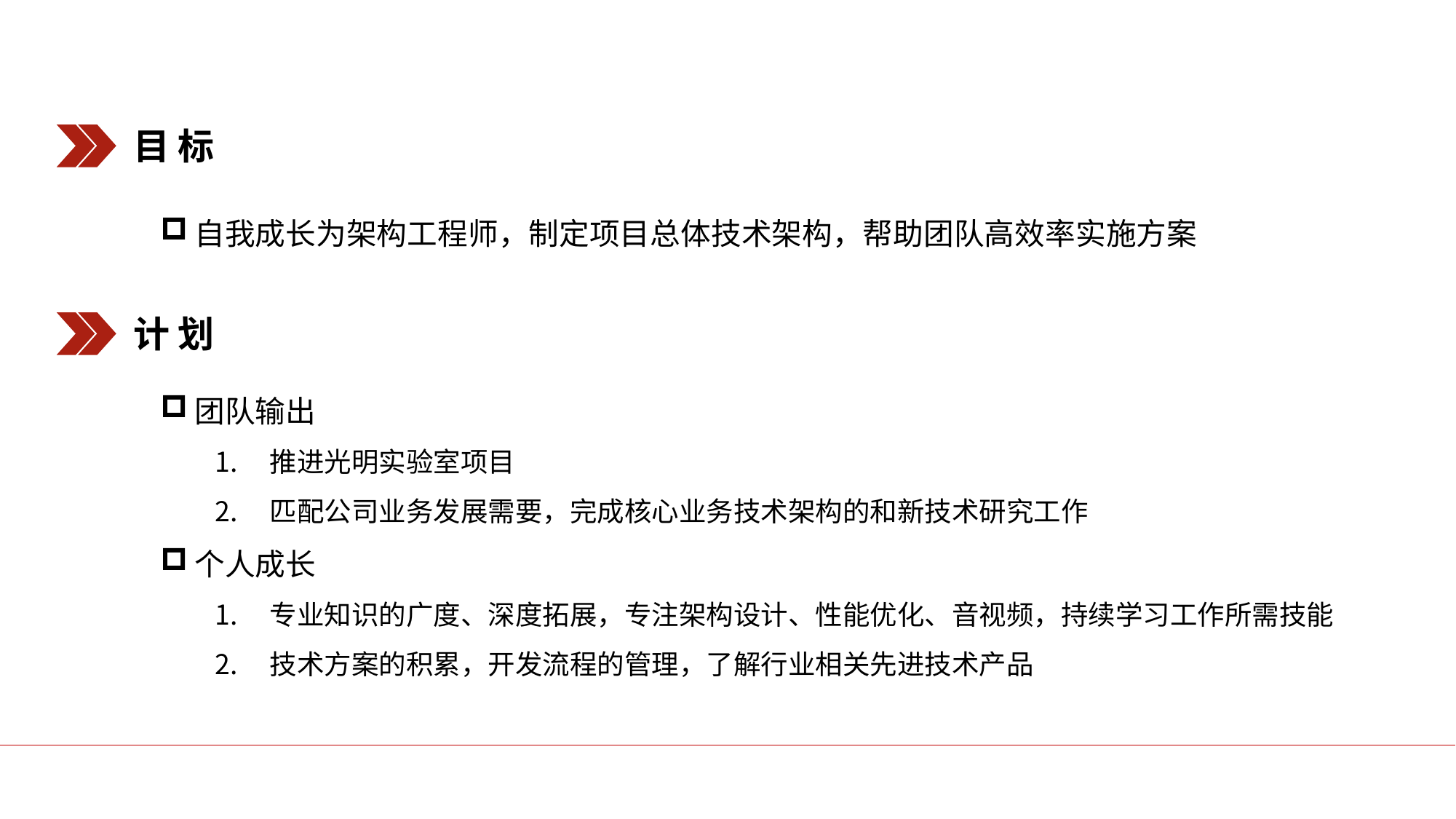

目 标

自我成长为架构工程师，制定项目总体技术架构，帮助团队高效率实施方案
 计 划

团队输出
推进光明实验室项目
匹配公司业务发展需要，完成核心业务技术架构的和新技术研究工作
个人成长
专业知识的广度、深度拓展，专注架构设计、性能优化、音视频，持续学习工作所需技能
技术方案的积累，开发流程的管理，了解行业相关先进技术产品